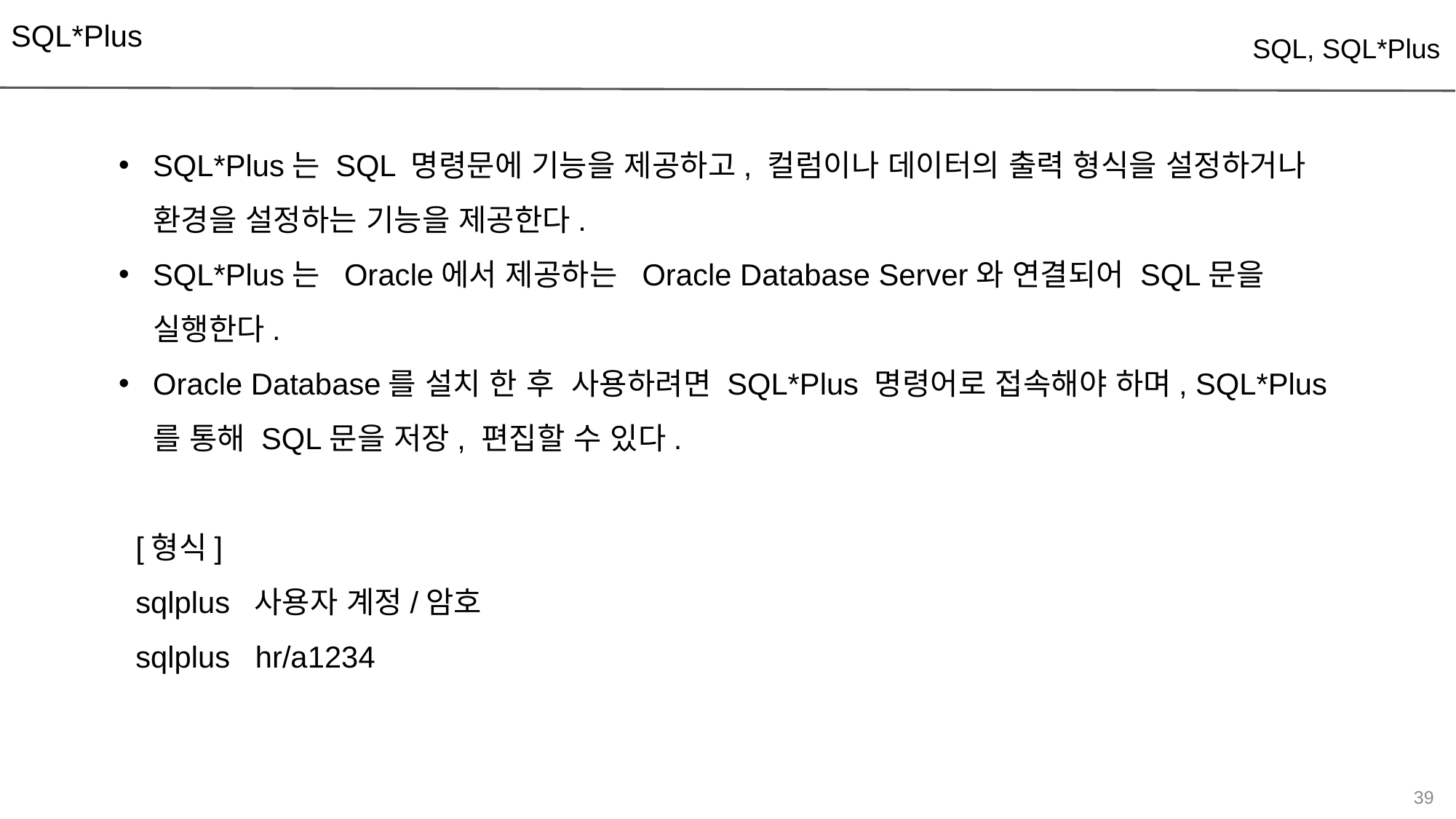

SQL*Plus
SQL, SQL*Plus

SQL*Plus는 SQL 명령문에 기능을 제공하고, 컬럼이나 데이터의 출력 형식을 설정하거나 환경을 설정하는 기능을 제공한다.
SQL*Plus는  Oracle에서 제공하는  Oracle Database Server와 연결되어 SQL문을 실행한다.
Oracle Database를 설치 한 후  사용하려면 SQL*Plus 명령어로 접속해야 하며, SQL*Plus를 통해 SQL문을 저장, 편집할 수 있다.

  [형식]
  sqlplus  사용자 계정/암호
  sqlplus   hr/a1234

39